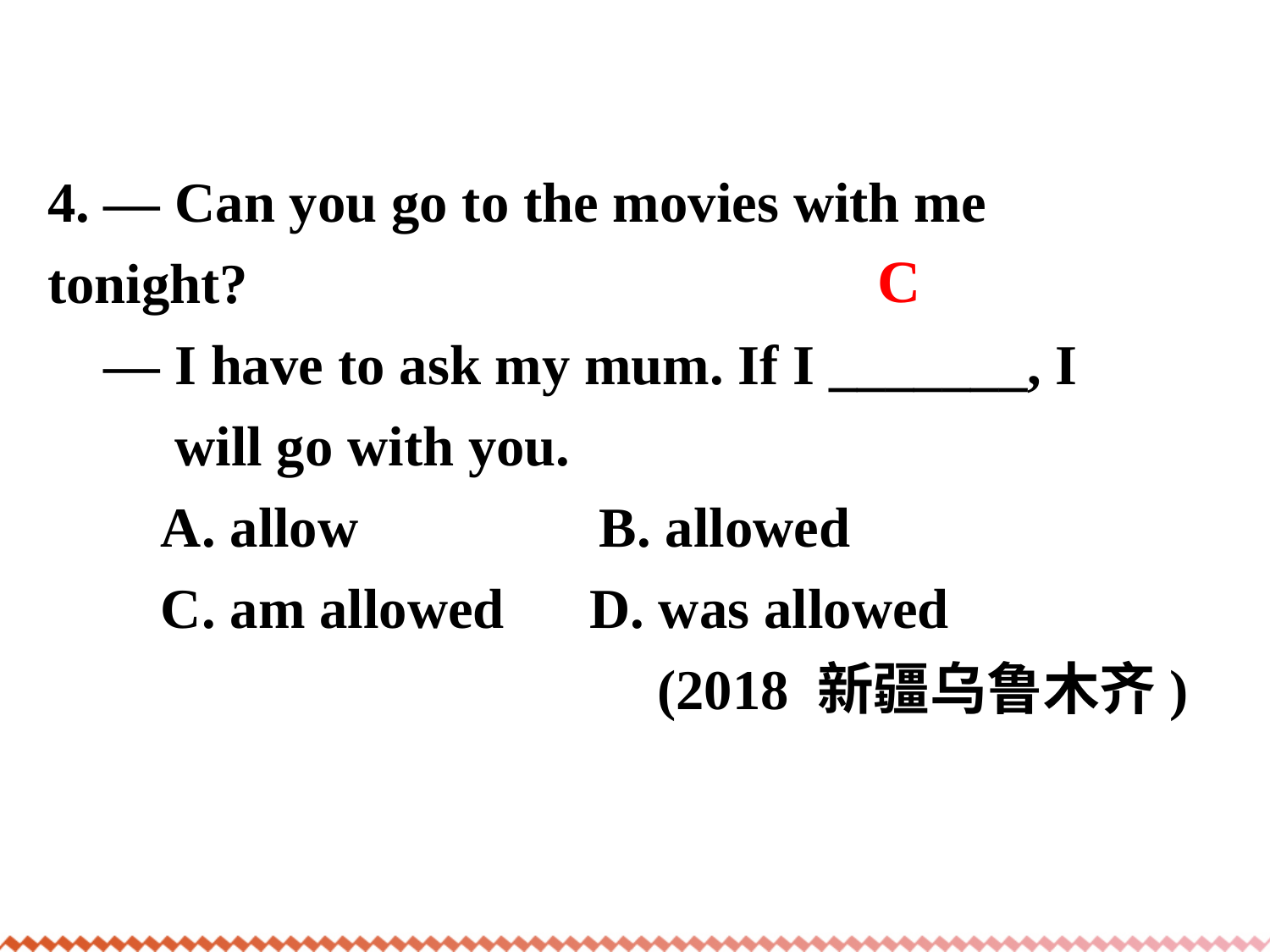

4. — Can you go to the movies with me tonight?
    — I have to ask my mum. If I _______, I
         will go with you.
        A. allow                 B. allowed
        C. am allowed      D. was allowed
                                           (2018 新疆乌鲁木齐)
C